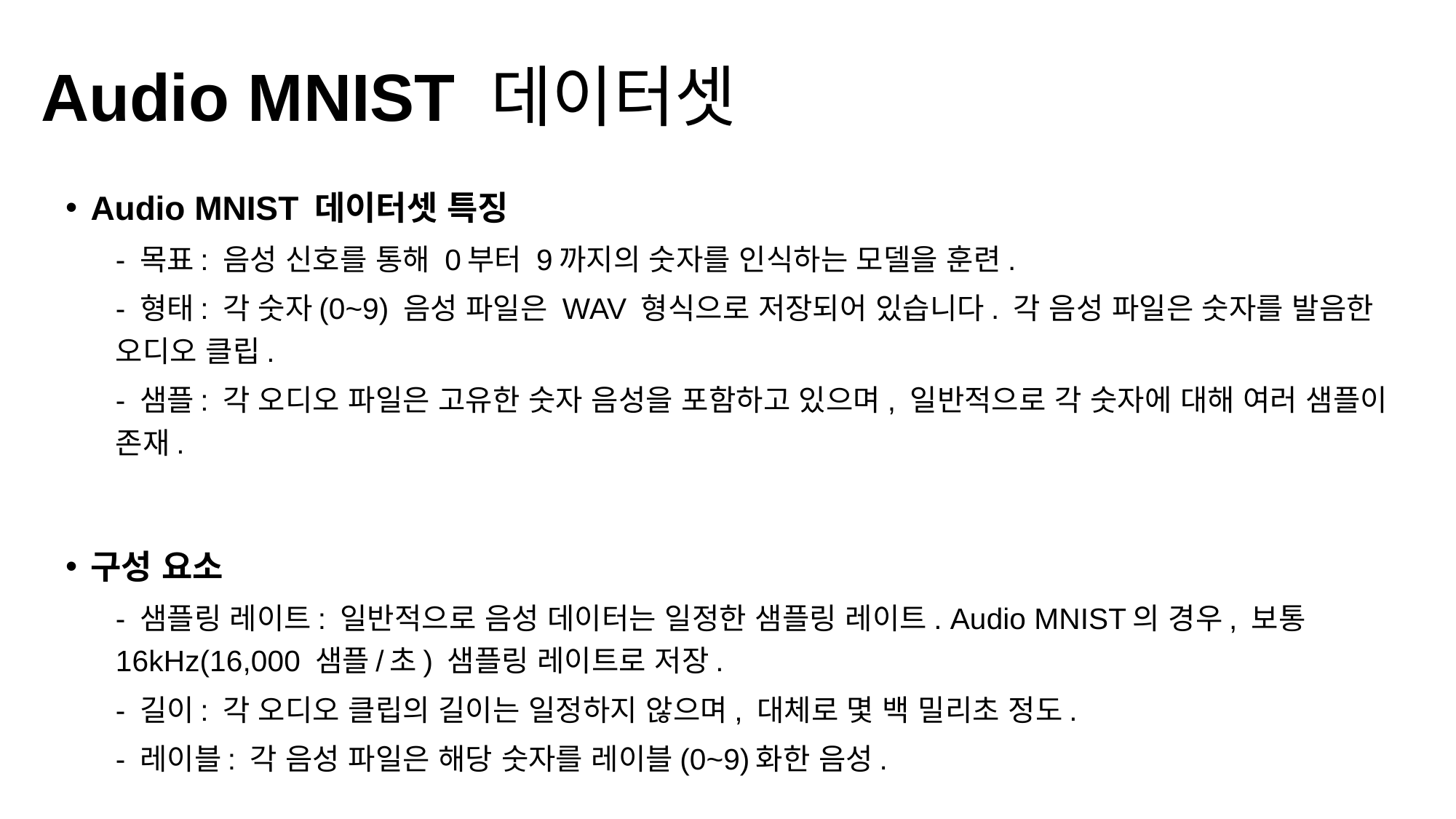

# Audio MNIST 데이터셋
Audio MNIST 데이터셋 특징
- 목표: 음성 신호를 통해 0부터 9까지의 숫자를 인식하는 모델을 훈련.
- 형태: 각 숫자(0~9) 음성 파일은 WAV 형식으로 저장되어 있습니다. 각 음성 파일은 숫자를 발음한 오디오 클립.
- 샘플: 각 오디오 파일은 고유한 숫자 음성을 포함하고 있으며, 일반적으로 각 숫자에 대해 여러 샘플이 존재.

구성 요소
- 샘플링 레이트: 일반적으로 음성 데이터는 일정한 샘플링 레이트. Audio MNIST의 경우, 보통 16kHz(16,000 샘플/초) 샘플링 레이트로 저장.
- 길이: 각 오디오 클립의 길이는 일정하지 않으며, 대체로 몇 백 밀리초 정도.
- 레이블: 각 음성 파일은 해당 숫자를 레이블(0~9)화한 음성.